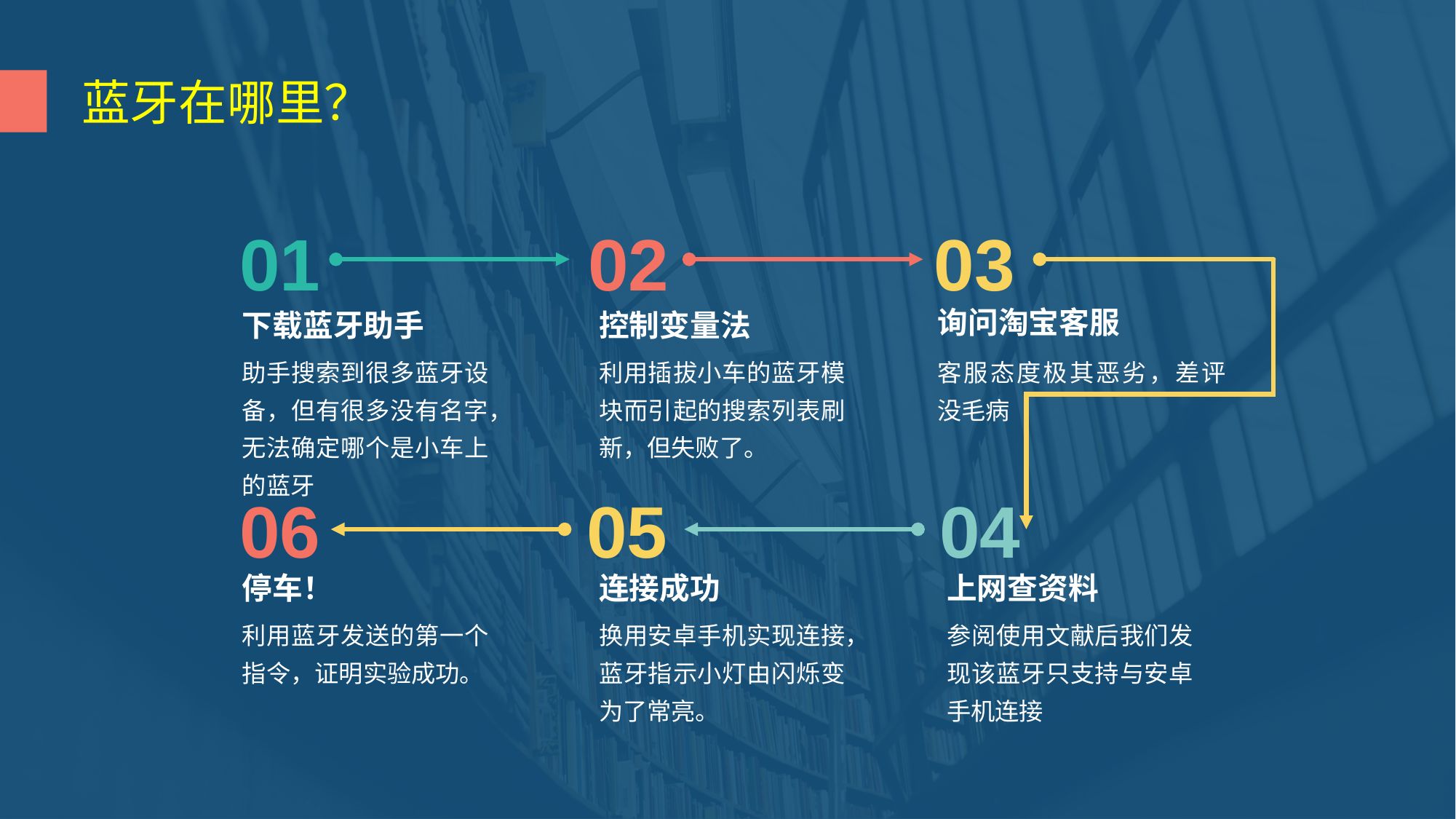

蓝牙在哪里？
01
02
03
询问淘宝客服
下载蓝牙助手
控制变量法
助手搜索到很多蓝牙设备，但有很多没有名字，无法确定哪个是小车上的蓝牙
利用插拔小车的蓝牙模块而引起的搜索列表刷新，但失败了。
客服态度极其恶劣，差评没毛病
06
05
04
停车！
连接成功
上网查资料
利用蓝牙发送的第一个指令，证明实验成功。
换用安卓手机实现连接，蓝牙指示小灯由闪烁变为了常亮。
参阅使用文献后我们发现该蓝牙只支持与安卓手机连接